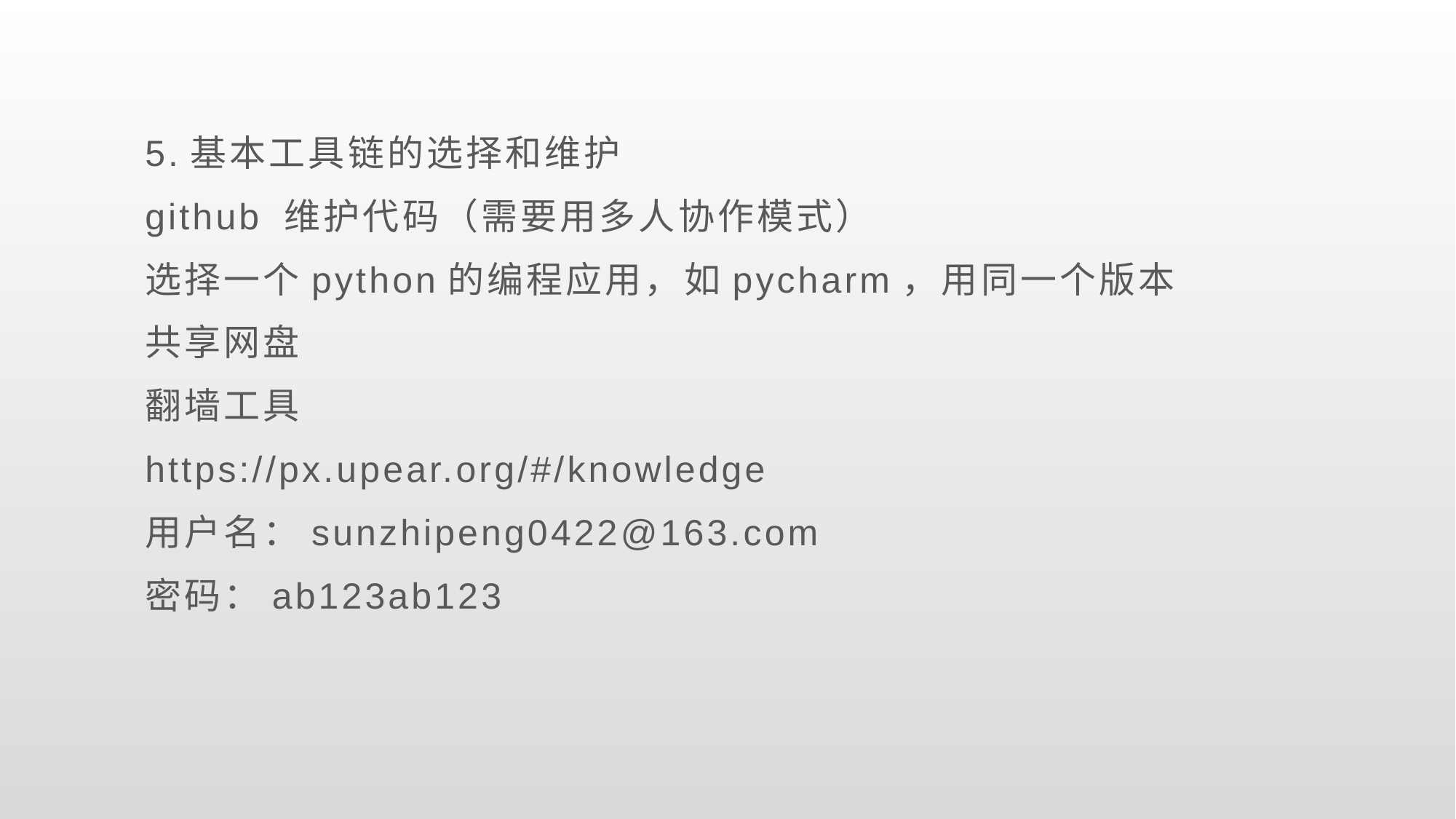

5.基本工具链的选择和维护
github 维护代码（需要用多人协作模式）
选择一个python的编程应用，如pycharm，用同一个版本
共享网盘
翻墙工具
https://px.upear.org/#/knowledge
用户名：sunzhipeng0422@163.com
密码：ab123ab123